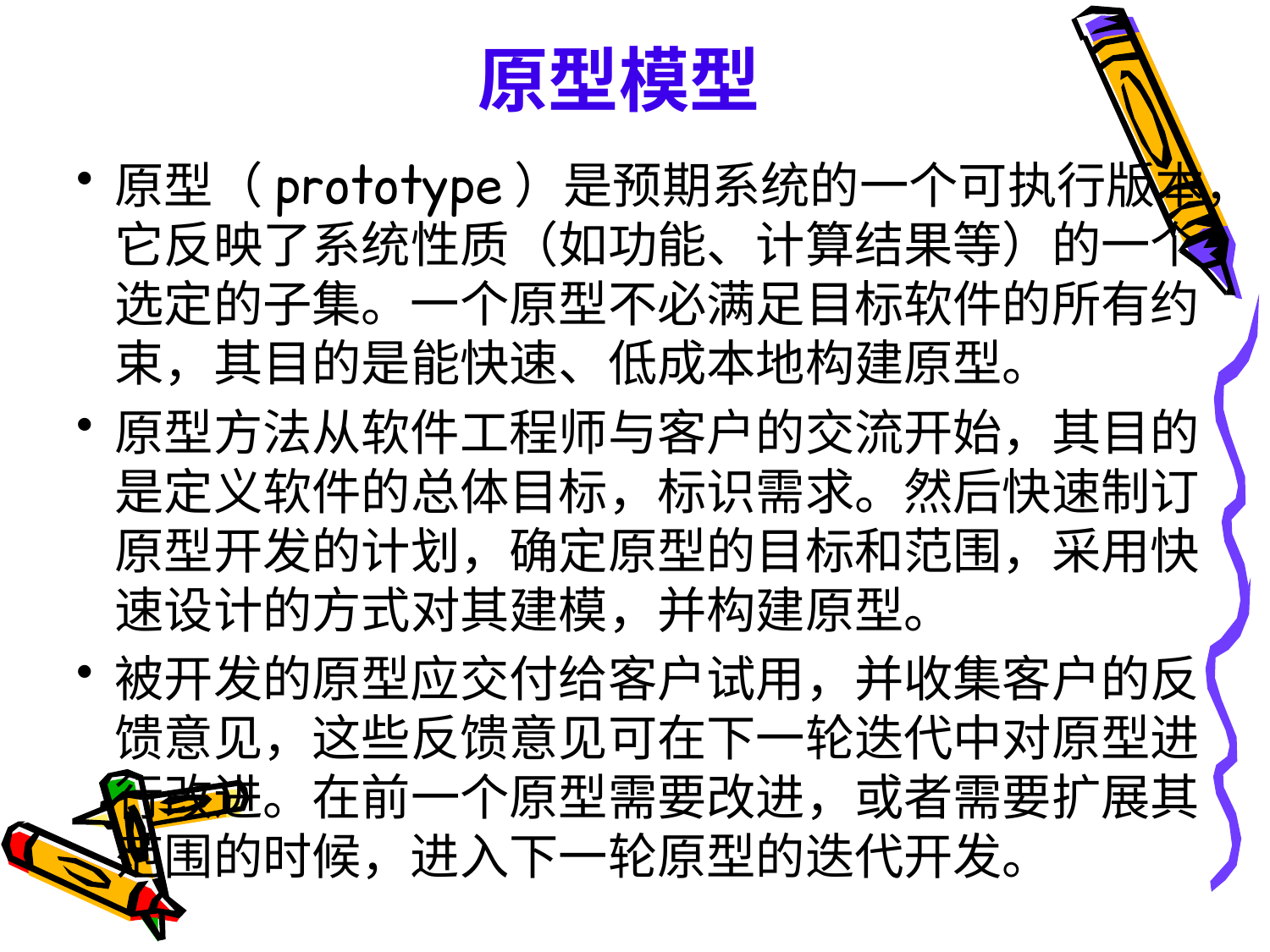

# 原型模型
原型（prototype）是预期系统的一个可执行版本，它反映了系统性质（如功能、计算结果等）的一个选定的子集。一个原型不必满足目标软件的所有约束，其目的是能快速、低成本地构建原型。
原型方法从软件工程师与客户的交流开始，其目的是定义软件的总体目标，标识需求。然后快速制订原型开发的计划，确定原型的目标和范围，采用快速设计的方式对其建模，并构建原型。
被开发的原型应交付给客户试用，并收集客户的反馈意见，这些反馈意见可在下一轮迭代中对原型进行改进。在前一个原型需要改进，或者需要扩展其范围的时候，进入下一轮原型的迭代开发。